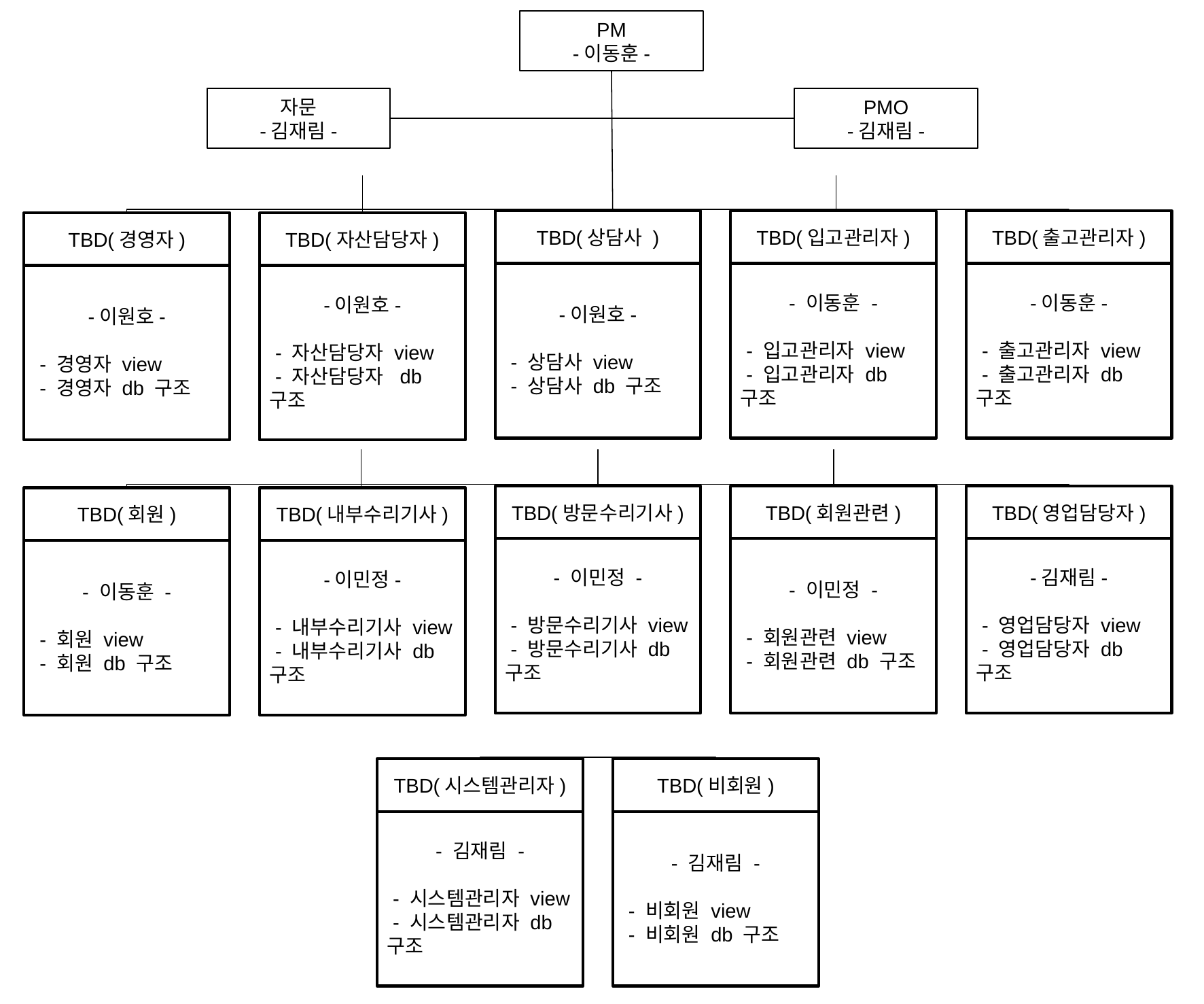

PM
-이동훈-
자문
-김재림-
PMO
-김재림-
TBD(상담사 )
-이원호-

 - 상담사 view
 - 상담사 db 구조
TBD(입고관리자)
- 이동훈 -

 - 입고관리자 view
 - 입고관리자 db 구조
TBD(출고관리자)
-이동훈-

 - 출고관리자 view
 - 출고관리자 db 구조
TBD(경영자)
-이원호-

 - 경영자 view
 - 경영자 db 구조
TBD(자산담당자)
-이원호-

 - 자산담당자 view
 - 자산담당자  db 구조
TBD(방문수리기사)
- 이민정 -

 - 방문수리기사 view
 - 방문수리기사 db 구조
TBD(회원관련)
- 이민정 -

 - 회원관련 view
 - 회원관련 db 구조
TBD(영업담당자)
-김재림-

 - 영업담당자 view
 - 영업담당자 db 구조
TBD(회원)
- 이동훈 -

 - 회원 view
 - 회원 db 구조
TBD(내부수리기사)
-이민정-

 - 내부수리기사 view
 - 내부수리기사 db 구조
TBD(시스템관리자)
- 김재림 -

 - 시스템관리자 view
 - 시스템관리자 db 구조
TBD(비회원)
- 김재림 -

 - 비회원 view
 - 비회원 db 구조